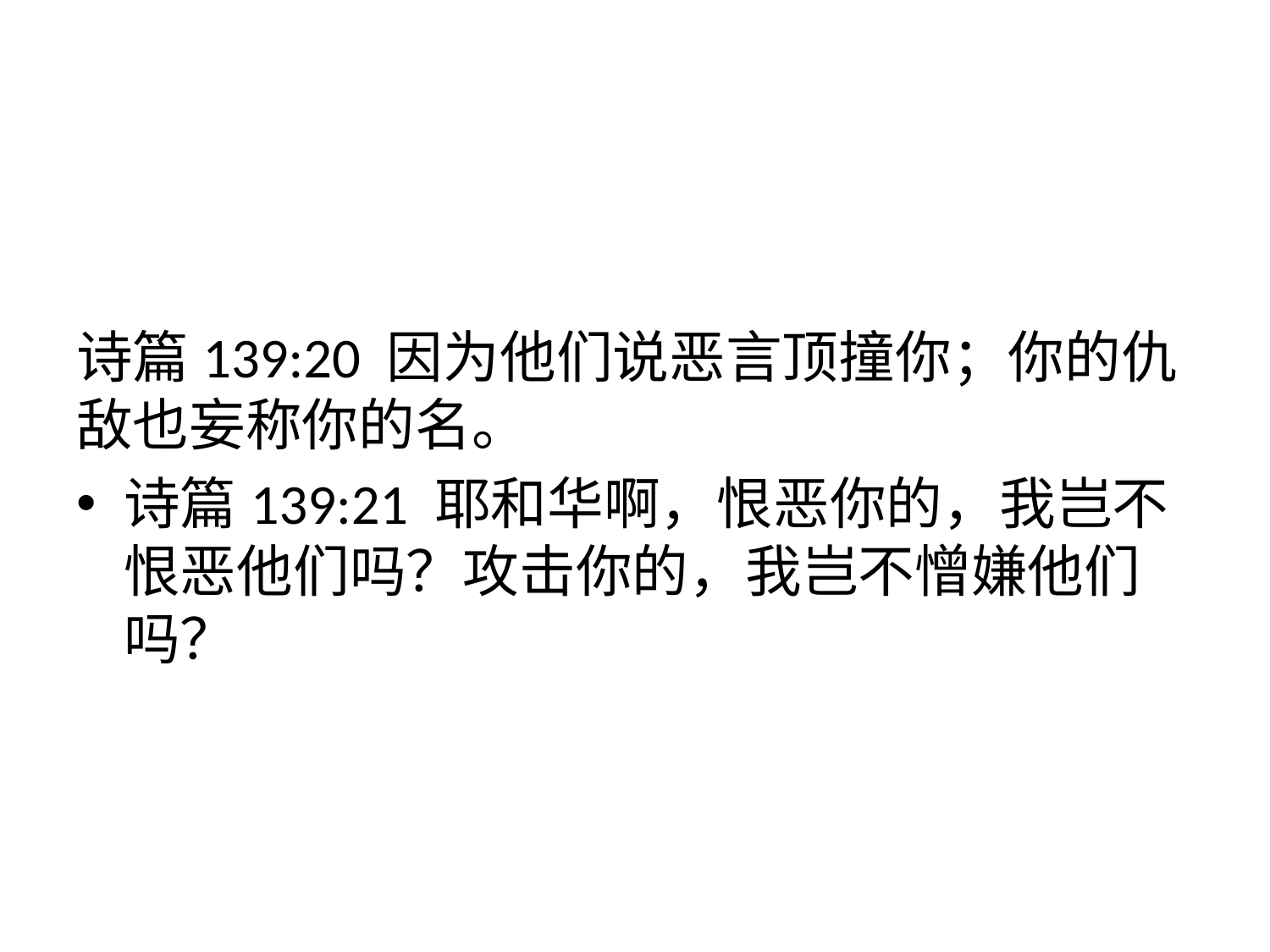

#

诗篇139:20 因为他们说恶言顶撞你；你的仇敌也妄称你的名。
诗篇139:21 耶和华啊，恨恶你的，我岂不恨恶他们吗？攻击你的，我岂不憎嫌他们吗？